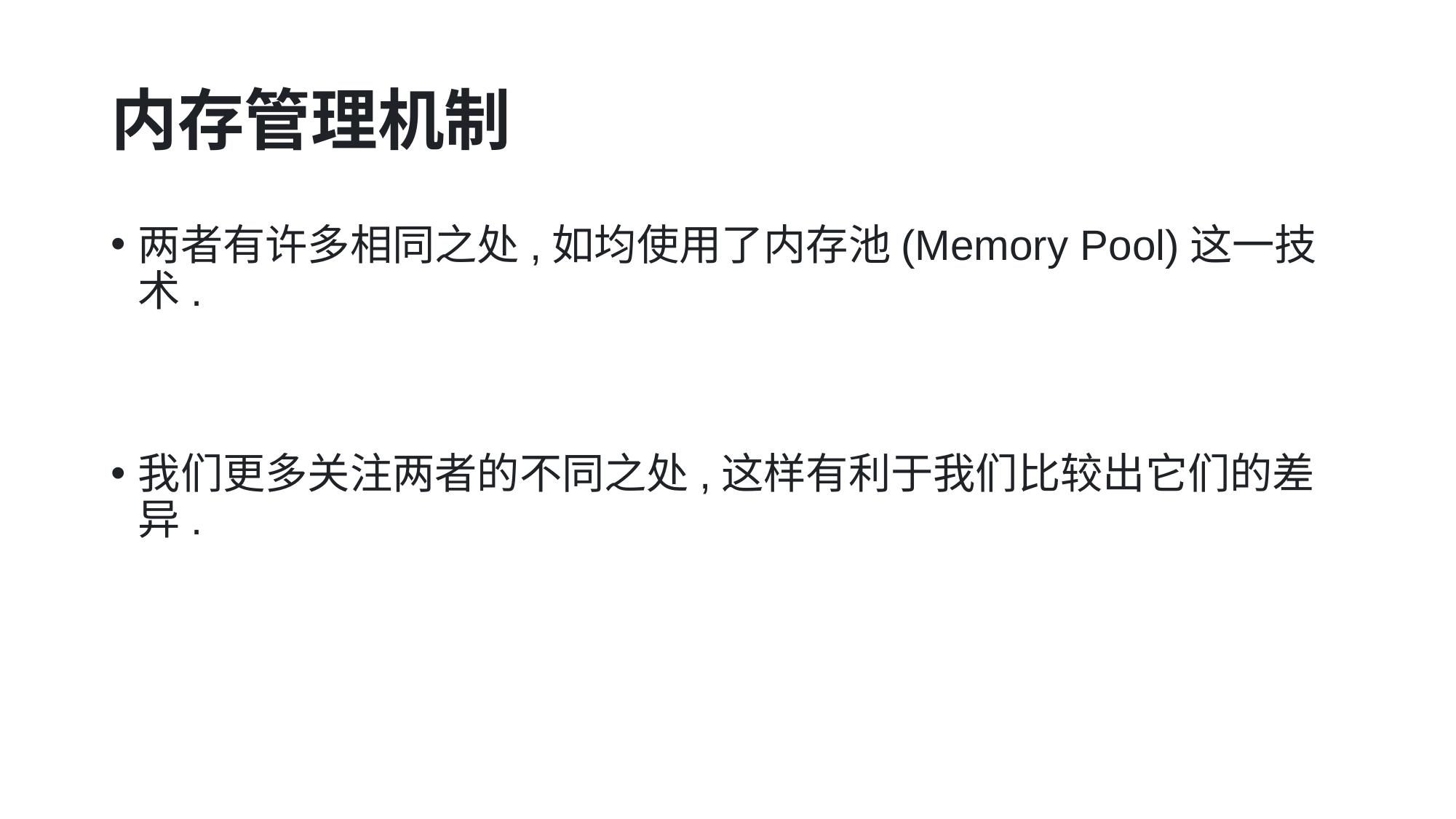

# 内存管理机制
两者有许多相同之处,如均使用了内存池(Memory Pool)这一技术.

我们更多关注两者的不同之处,这样有利于我们比较出它们的差异.